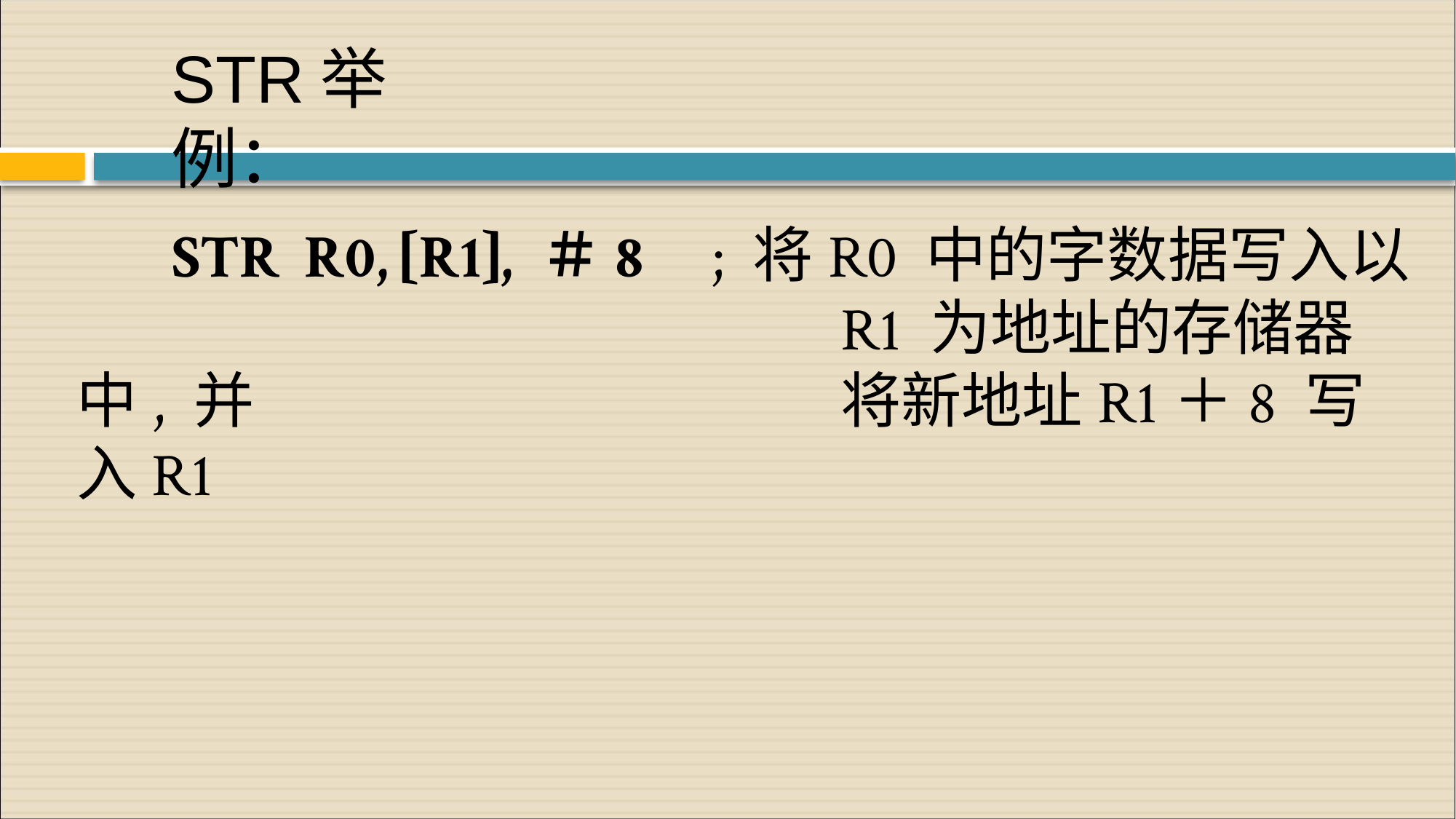

STR举例：
STR  R0, [R1], ＃8     ; 将R0 中的字数据写入以							R1 为地址的存储器中, 并						将新地址R1＋8 写入R1